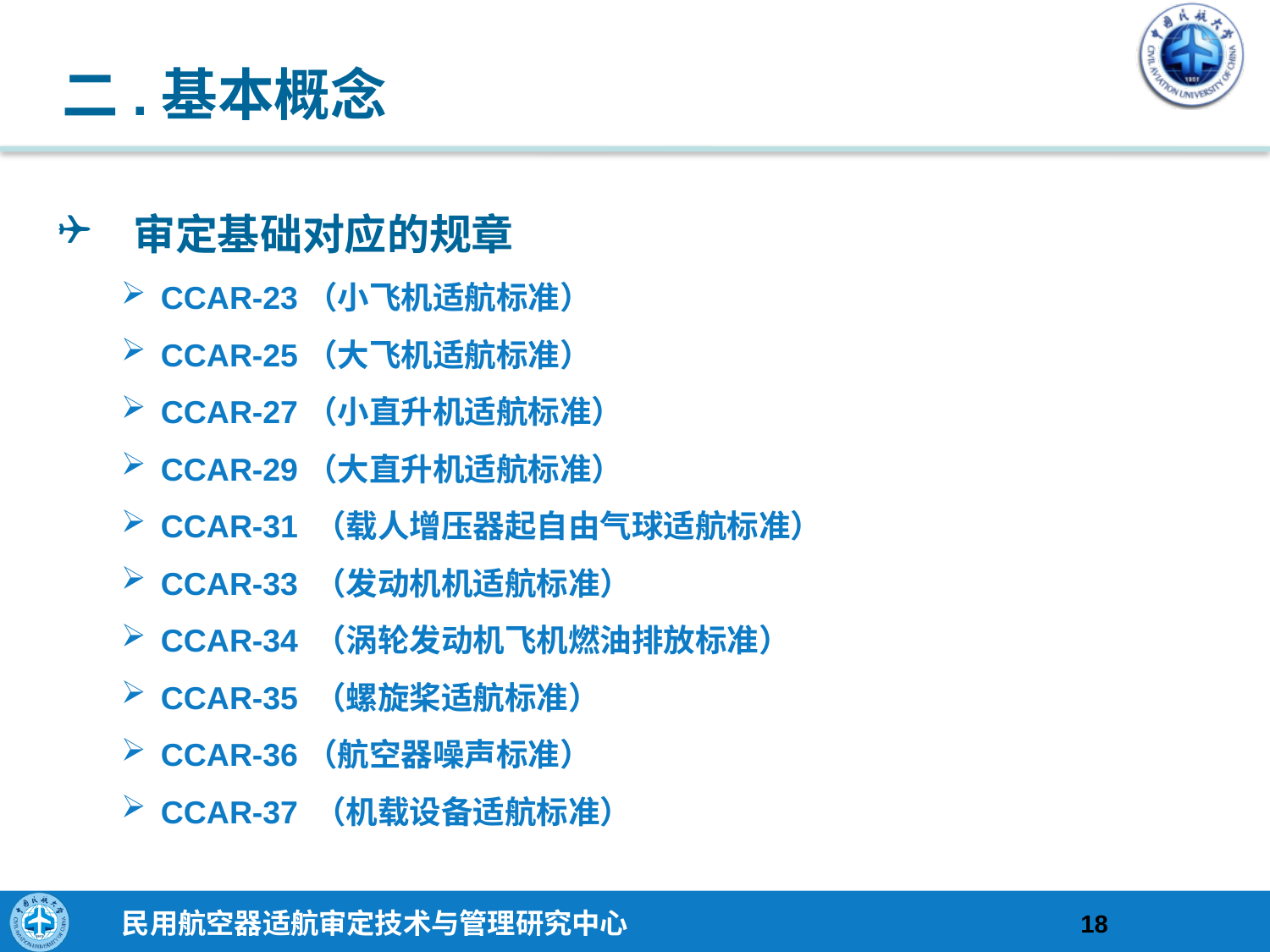

# 二.基本概念
审定基础对应的规章
CCAR-23（小飞机适航标准）
CCAR-25（大飞机适航标准）
CCAR-27（小直升机适航标准）
CCAR-29（大直升机适航标准）
CCAR-31 （载人增压器起自由气球适航标准）
CCAR-33 （发动机机适航标准）
CCAR-34 （涡轮发动机飞机燃油排放标准）
CCAR-35 （螺旋桨适航标准）
CCAR-36（航空器噪声标准）
CCAR-37 （机载设备适航标准）